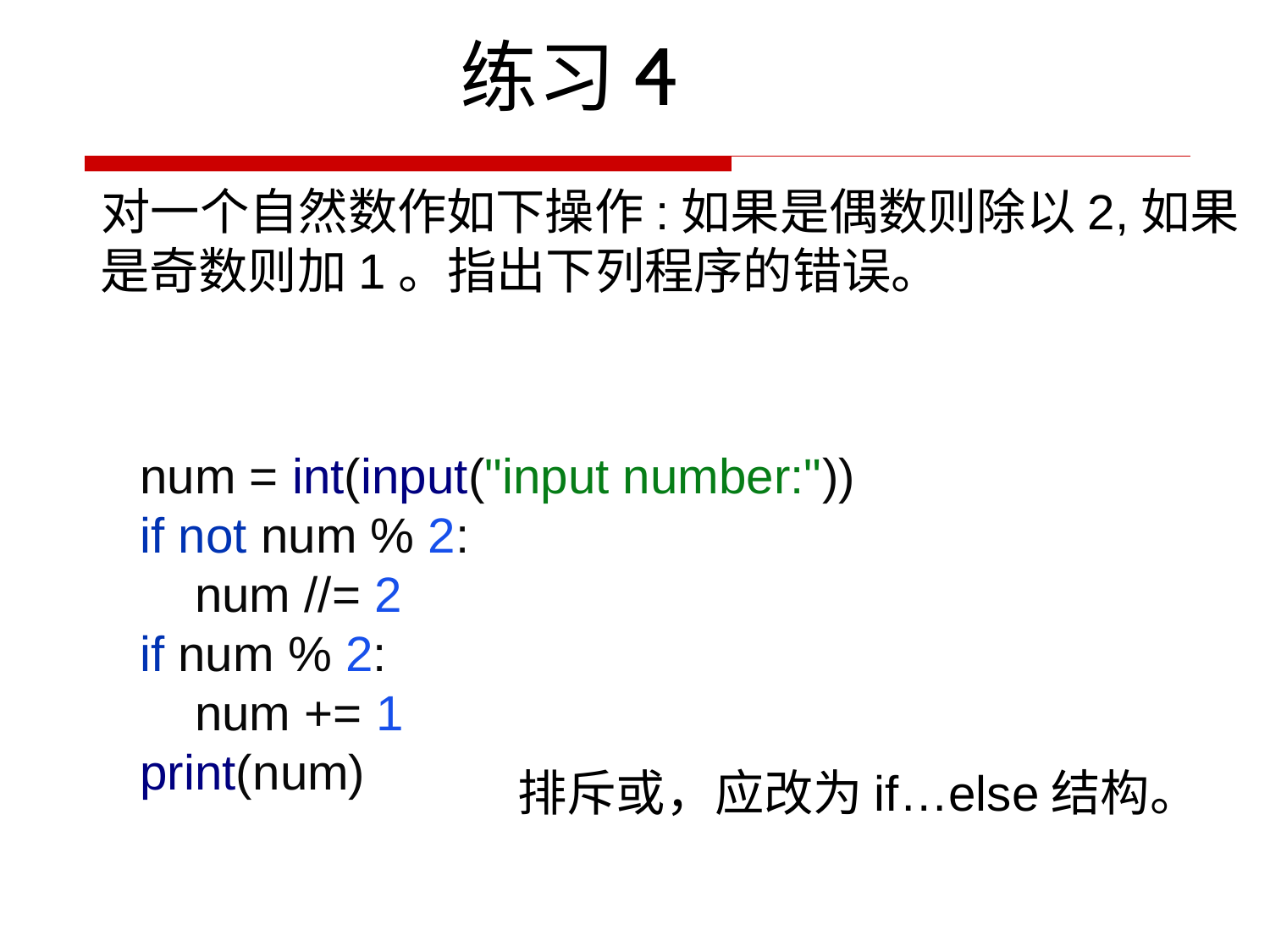

练习4
 对一个自然数作如下操作:如果是偶数则除以2,如果
 是奇数则加1。指出下列程序的错误。
num = int(input("input number:"))
if not num % 2:
    num //= 2
if num % 2:
    num += 1
print(num)
排斥或，应改为if…else结构。